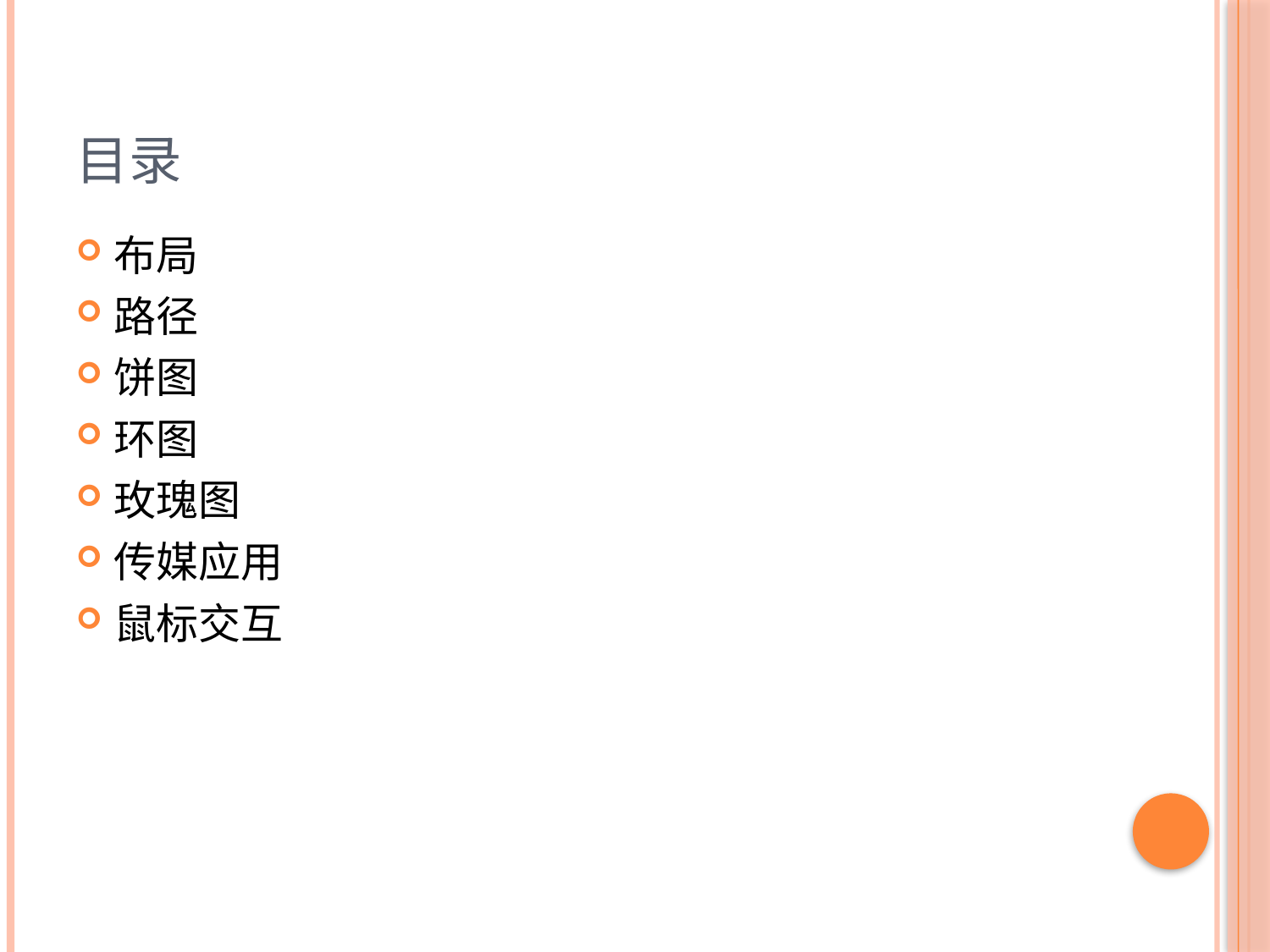

# 目录
布局
路径
饼图
环图
玫瑰图
传媒应用
鼠标交互